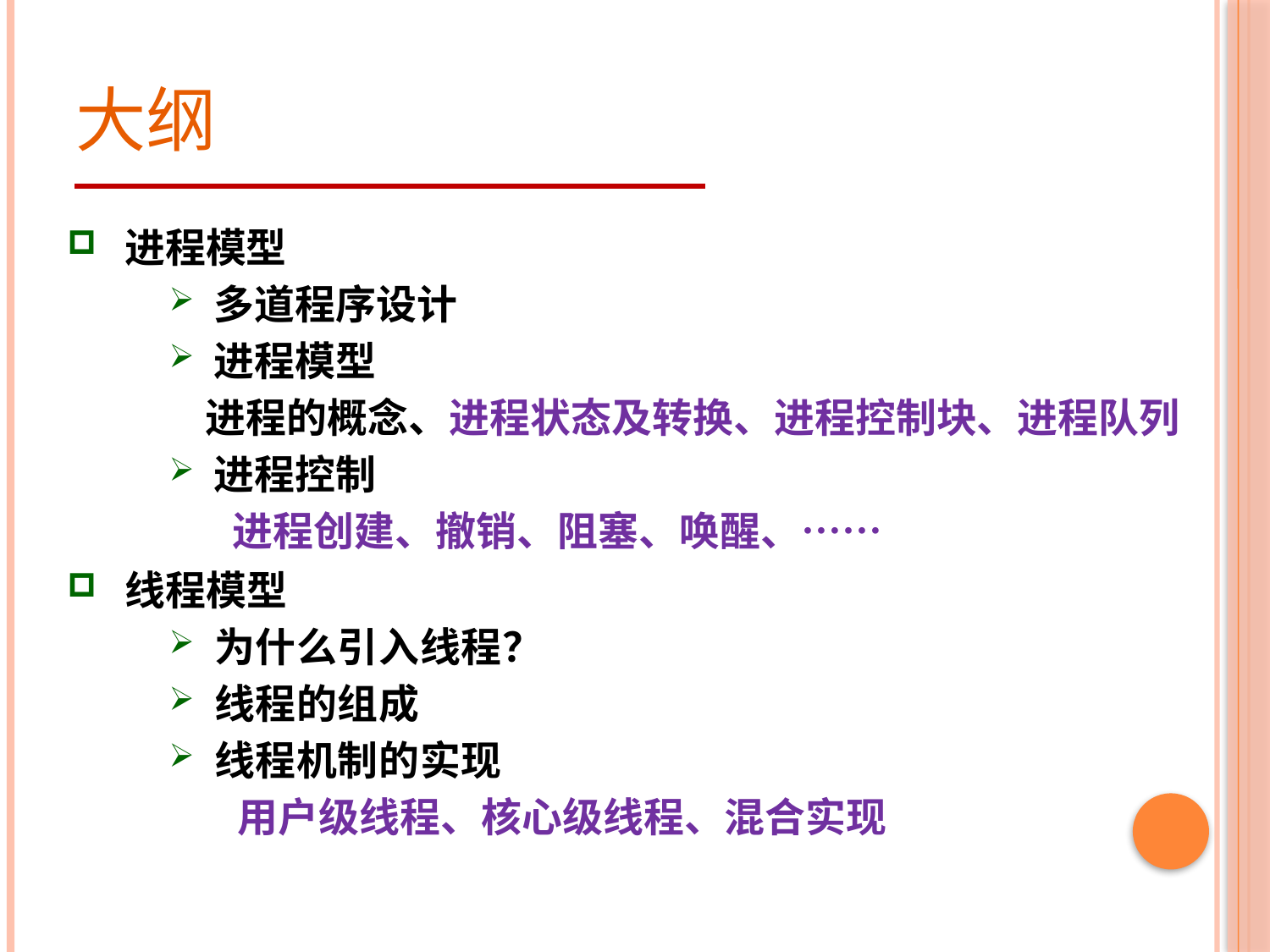

# 大纲
 进程模型
 多道程序设计
 进程模型
      进程的概念、进程状态及转换、进程控制块、进程队列
 进程控制
         进程创建、撤销、阻塞、唤醒、……
 线程模型
 为什么引入线程？
 线程的组成
 线程机制的实现
         用户级线程、核心级线程、混合实现